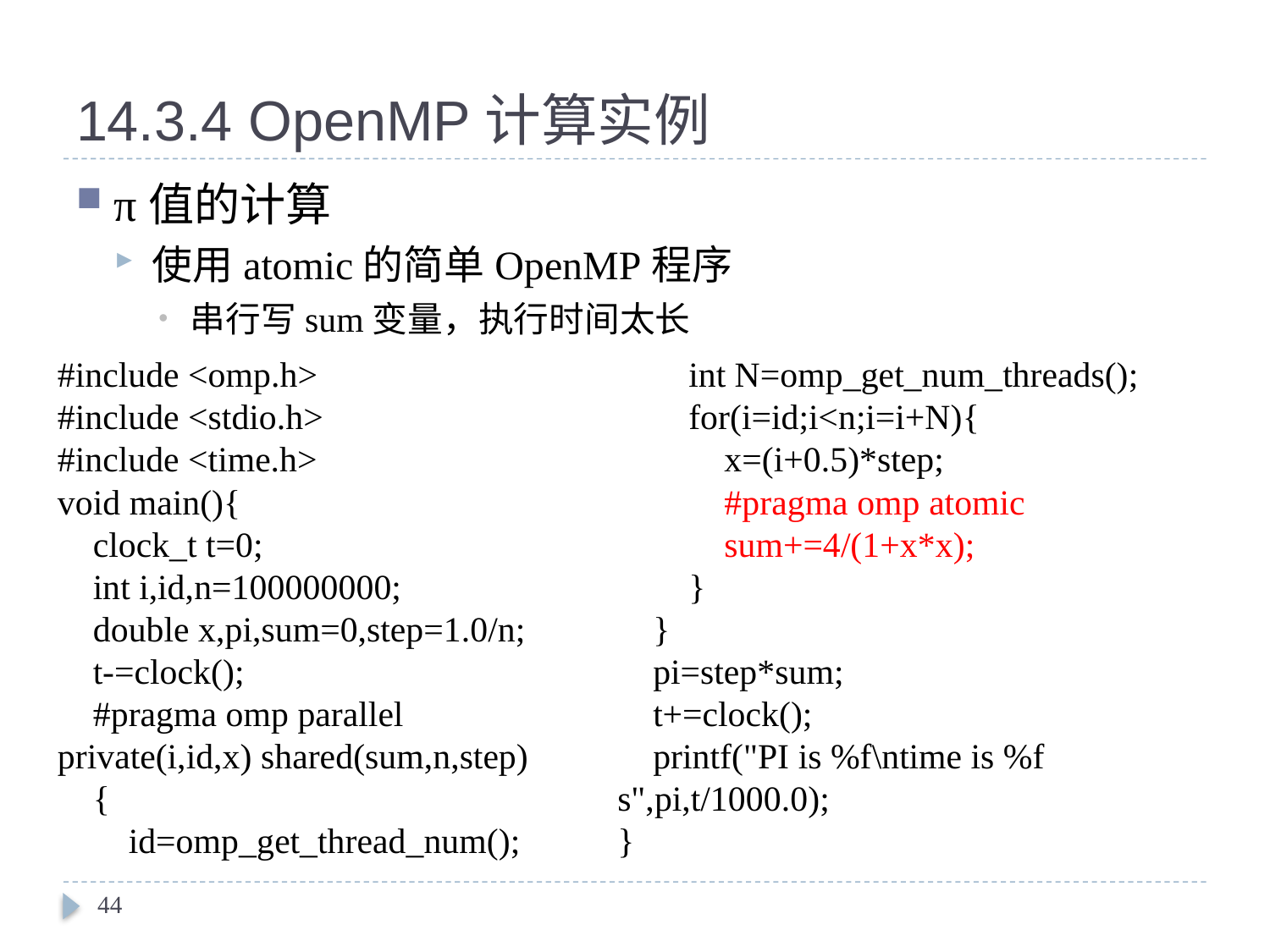

# 14.3.4 OpenMP计算实例
π值的计算
使用atomic的简单OpenMP程序
串行写sum变量，执行时间太长
#include <omp.h>
#include <stdio.h>
#include <time.h>
void main(){
    clock_t t=0;
    int i,id,n=100000000;
    double x,pi,sum=0,step=1.0/n;
    t-=clock();
    #pragma omp parallel private(i,id,x) shared(sum,n,step)
    {
        id=omp_get_thread_num();
        int N=omp_get_num_threads();
        for(i=id;i<n;i=i+N){
            x=(i+0.5)*step;
            #pragma omp atomic
            sum+=4/(1+x*x);
        }
    }
    pi=step*sum;
    t+=clock();
    printf("PI is %f\ntime is %f s",pi,t/1000.0);
}
44